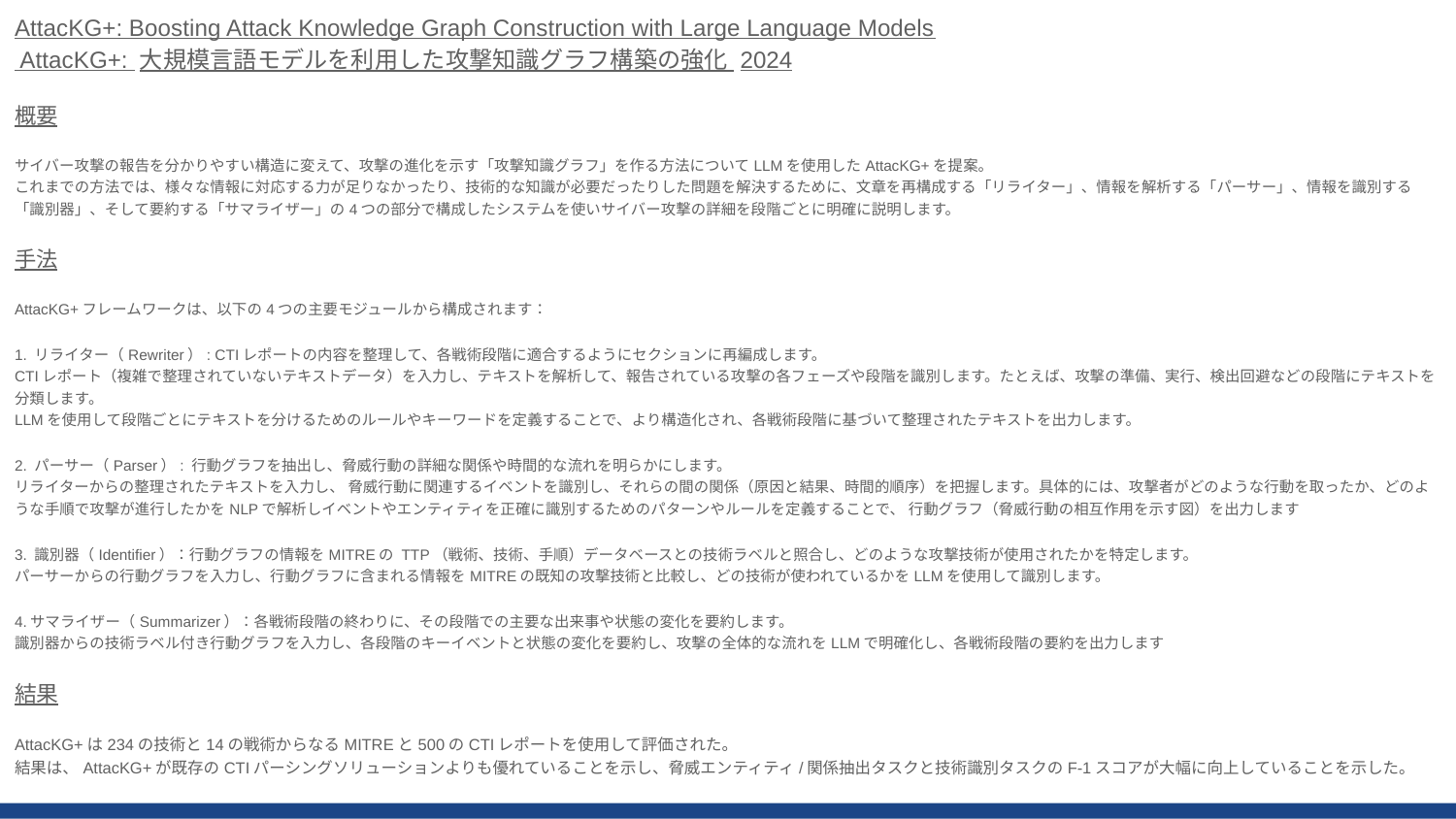

AttacKG+: Boosting Attack Knowledge Graph Construction with Large Language Models
 AttacKG+: 大規模言語モデルを利用した攻撃知識グラフ構築の強化 2024
概要
サイバー攻撃の報告を分かりやすい構造に変えて、攻撃の進化を示す「攻撃知識グラフ」を作る方法についてLLMを使用したAttacKG+を提案。
これまでの方法では、様々な情報に対応する力が足りなかったり、技術的な知識が必要だったりした問題を解決するために、文章を再構成する「リライター」、情報を解析する「パーサー」、情報を識別する「識別器」、そして要約する「サマライザー」の4つの部分で構成したシステムを使いサイバー攻撃の詳細を段階ごとに明確に説明します。
手法
AttacKG+フレームワークは、以下の4つの主要モジュールから構成されます：
1. リライター（Rewriter）: CTIレポートの内容を整理して、各戦術段階に適合するようにセクションに再編成します。
CTIレポート（複雑で整理されていないテキストデータ）を入力し、テキストを解析して、報告されている攻撃の各フェーズや段階を識別します。たとえば、攻撃の準備、実行、検出回避などの段階にテキストを分類します。
LLMを使用して段階ごとにテキストを分けるためのルールやキーワードを定義することで、より構造化され、各戦術段階に基づいて整理されたテキストを出力します。
2. パーサー（Parser）: 行動グラフを抽出し、脅威行動の詳細な関係や時間的な流れを明らかにします。
リライターからの整理されたテキストを入力し、 脅威行動に関連するイベントを識別し、それらの間の関係（原因と結果、時間的順序）を把握します。具体的には、攻撃者がどのような行動を取ったか、どのような手順で攻撃が進行したかをNLPで解析しイベントやエンティティを正確に識別するためのパターンやルールを定義することで、 行動グラフ（脅威行動の相互作用を示す図）を出力します
3. 識別器（Identifier）：行動グラフの情報をMITREの TTP（戦術、技術、手順）データベースとの技術ラベルと照合し、どのような攻撃技術が使用されたかを特定します。
パーサーからの行動グラフを入力し、行動グラフに含まれる情報をMITREの既知の攻撃技術と比較し、どの技術が使われているかをLLMを使用して識別します。
4.サマライザー（Summarizer）：各戦術段階の終わりに、その段階での主要な出来事や状態の変化を要約します。
識別器からの技術ラベル付き行動グラフを入力し、各段階のキーイベントと状態の変化を要約し、攻撃の全体的な流れをLLMで明確化し、各戦術段階の要約を出力します
結果
AttacKG+は234の技術と14の戦術からなるMITREと500のCTIレポートを使用して評価された。
結果は、AttacKG+が既存のCTIパーシングソリューションよりも優れていることを示し、脅威エンティティ/関係抽出タスクと技術識別タスクのF-1スコアが大幅に向上していることを示した。